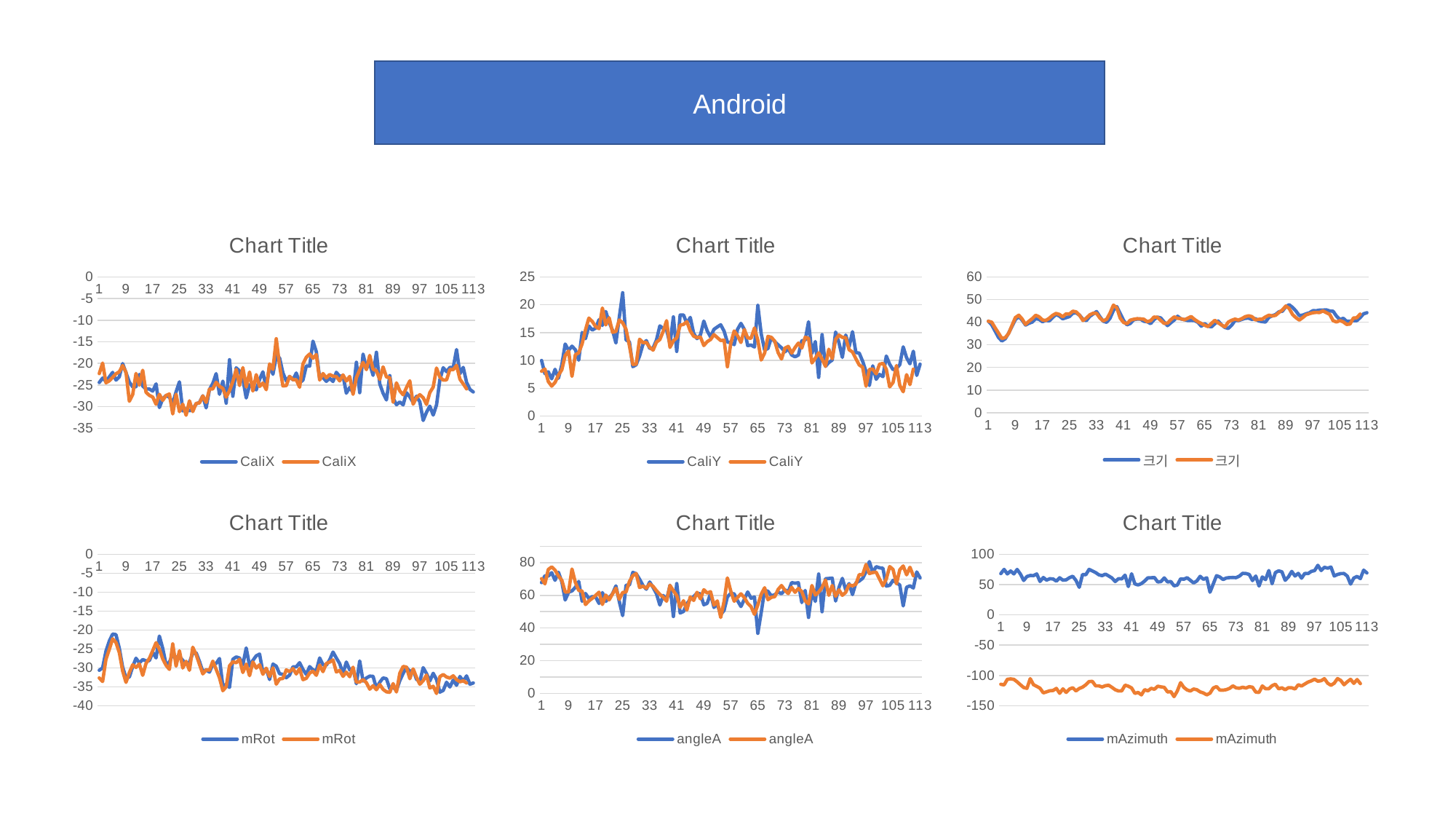

Android

### Chart:

| Category | CaliX | CaliX |
|---|---|---|

### Chart:

| Category | CaliY | CaliY |
|---|---|---|

### Chart:

| Category | 크기 | 크기 |
|---|---|---|

### Chart:

| Category | mRot | mRot |
|---|---|---|

### Chart:

| Category | angleA | angleA |
|---|---|---|

### Chart:

| Category | mAzimuth | mAzimuth |
|---|---|---|